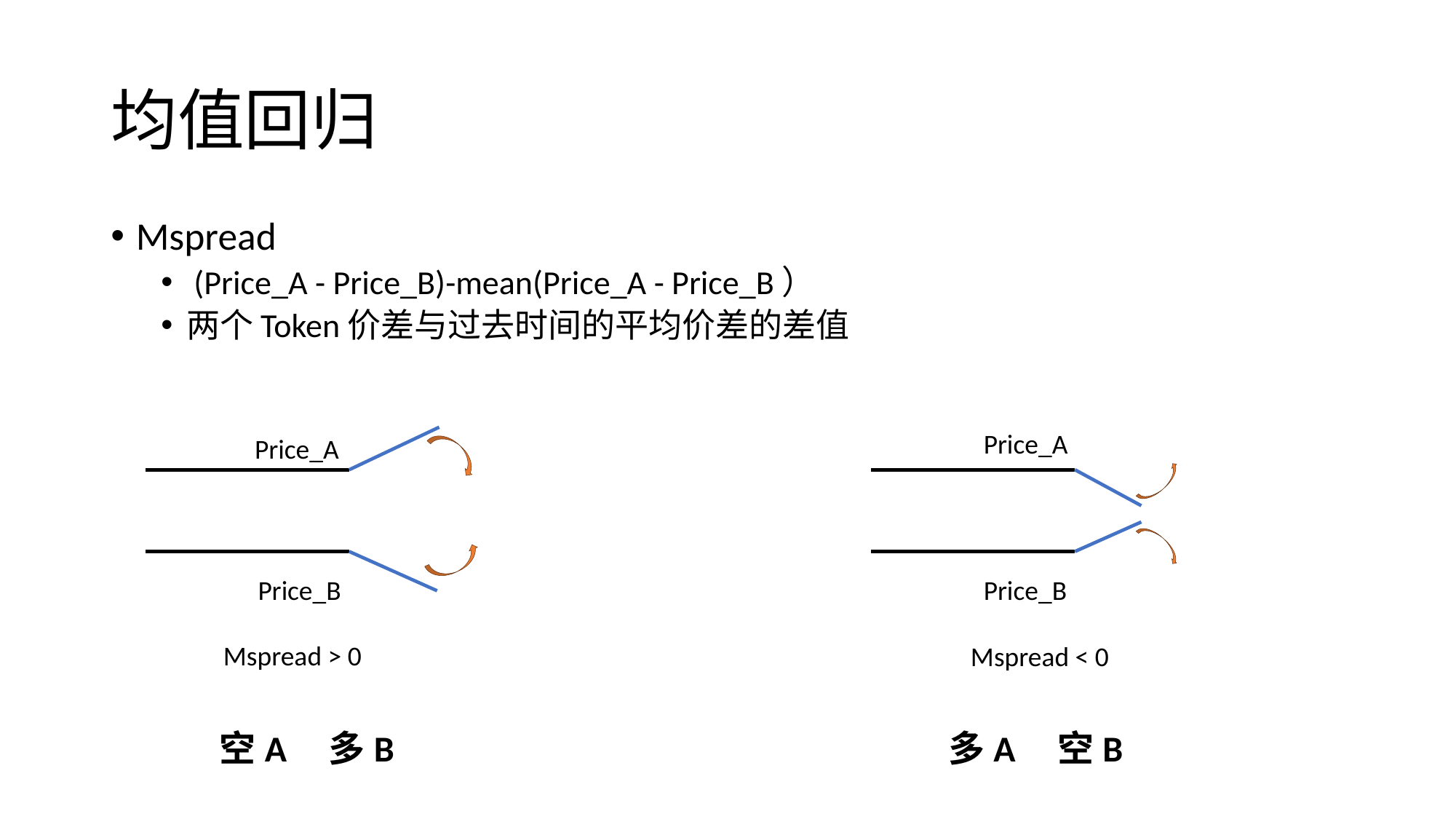

# 均值回归
Mspread
 (Price_A - Price_B)-mean(Price_A - Price_B）
两个Token价差与过去时间的平均价差的差值
Price_A
Price_B
Price_A
Price_B

Mspread > 0
Mspread < 0
多A	空B
空A	多B